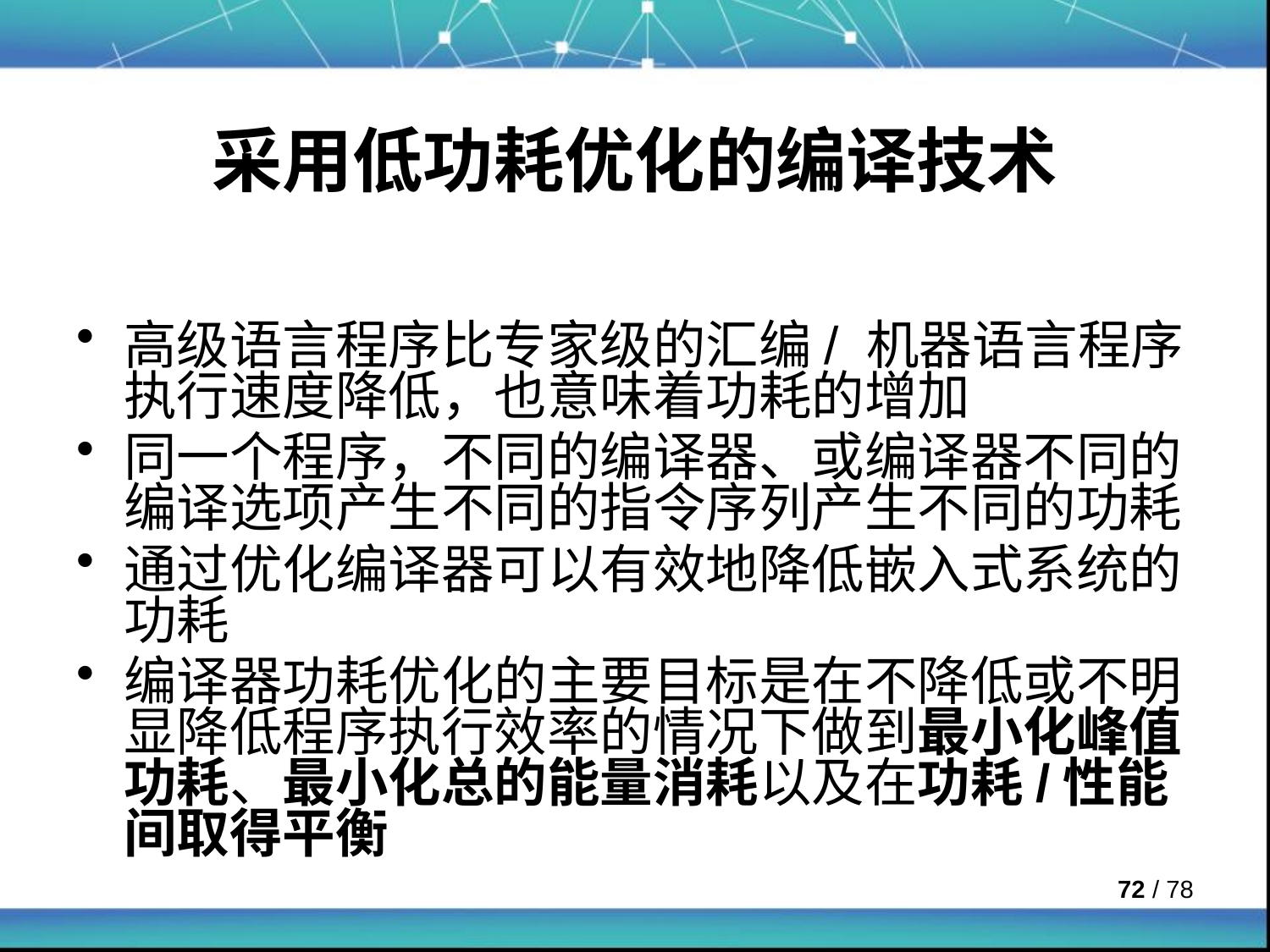

# 采用低功耗优化的编译技术
高级语言程序比专家级的汇编/ 机器语言程序执行速度降低，也意味着功耗的增加
同一个程序，不同的编译器、或编译器不同的编译选项产生不同的指令序列产生不同的功耗
通过优化编译器可以有效地降低嵌入式系统的功耗
编译器功耗优化的主要目标是在不降低或不明显降低程序执行效率的情况下做到最小化峰值功耗、最小化总的能量消耗以及在功耗/性能间取得平衡
72 / 78